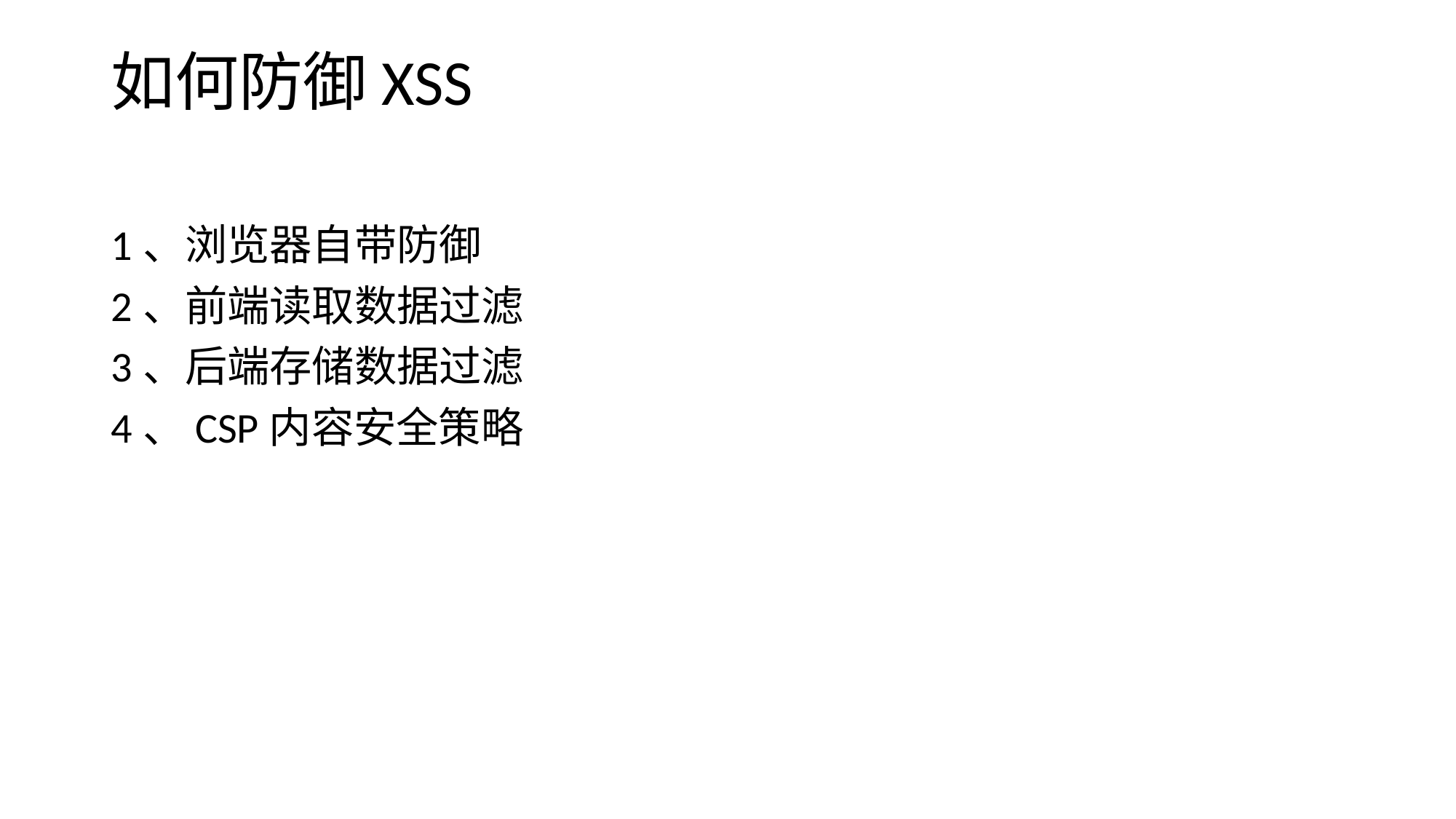

# 如何防御XSS
1、浏览器自带防御
2、前端读取数据过滤
3、后端存储数据过滤
4、CSP内容安全策略